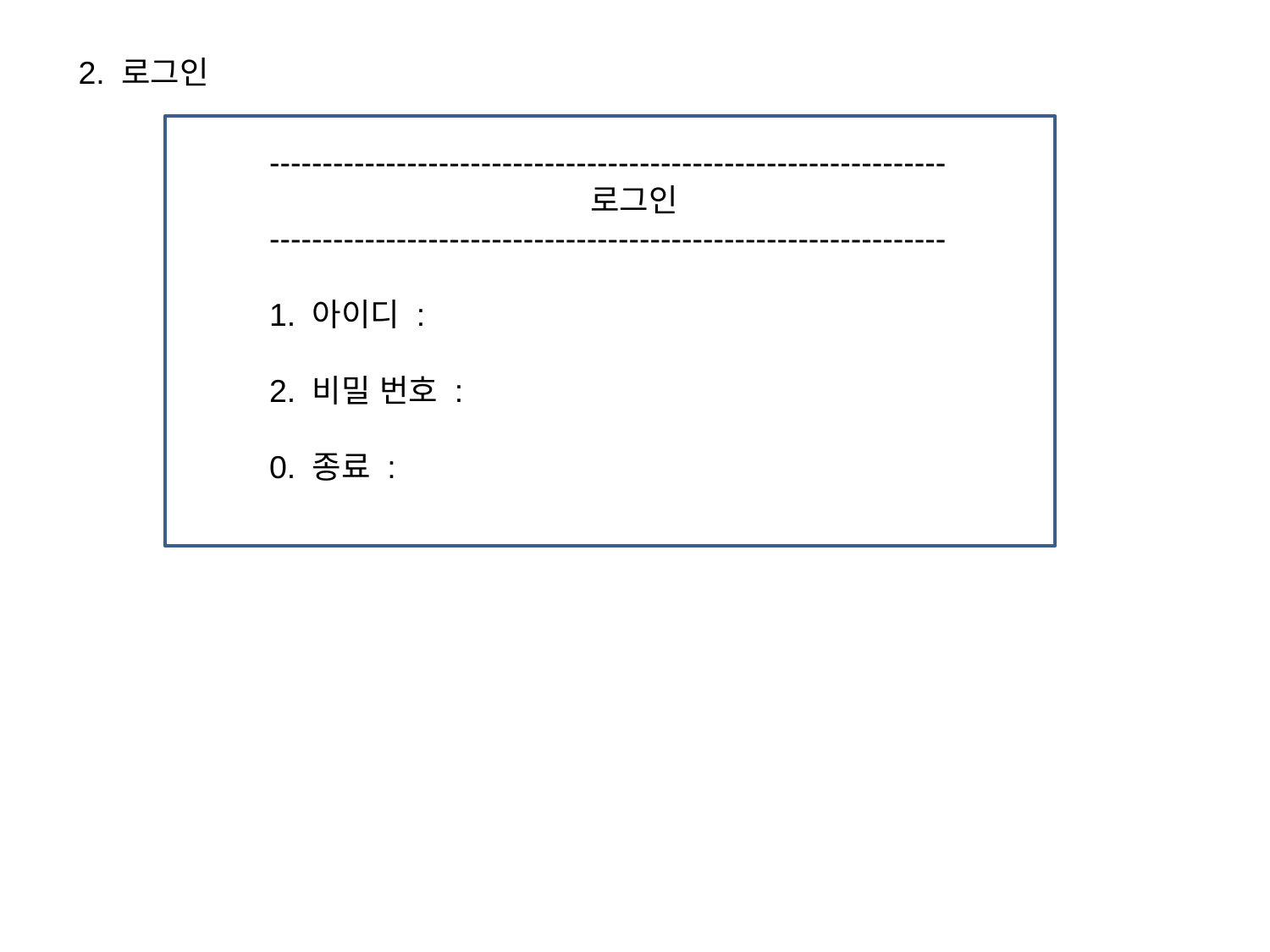

2. 로그인

----------------------------------------------------------------
		        로그인
----------------------------------------------------------------

1. 아이디 :

2. 비밀 번호 :

0. 종료 :